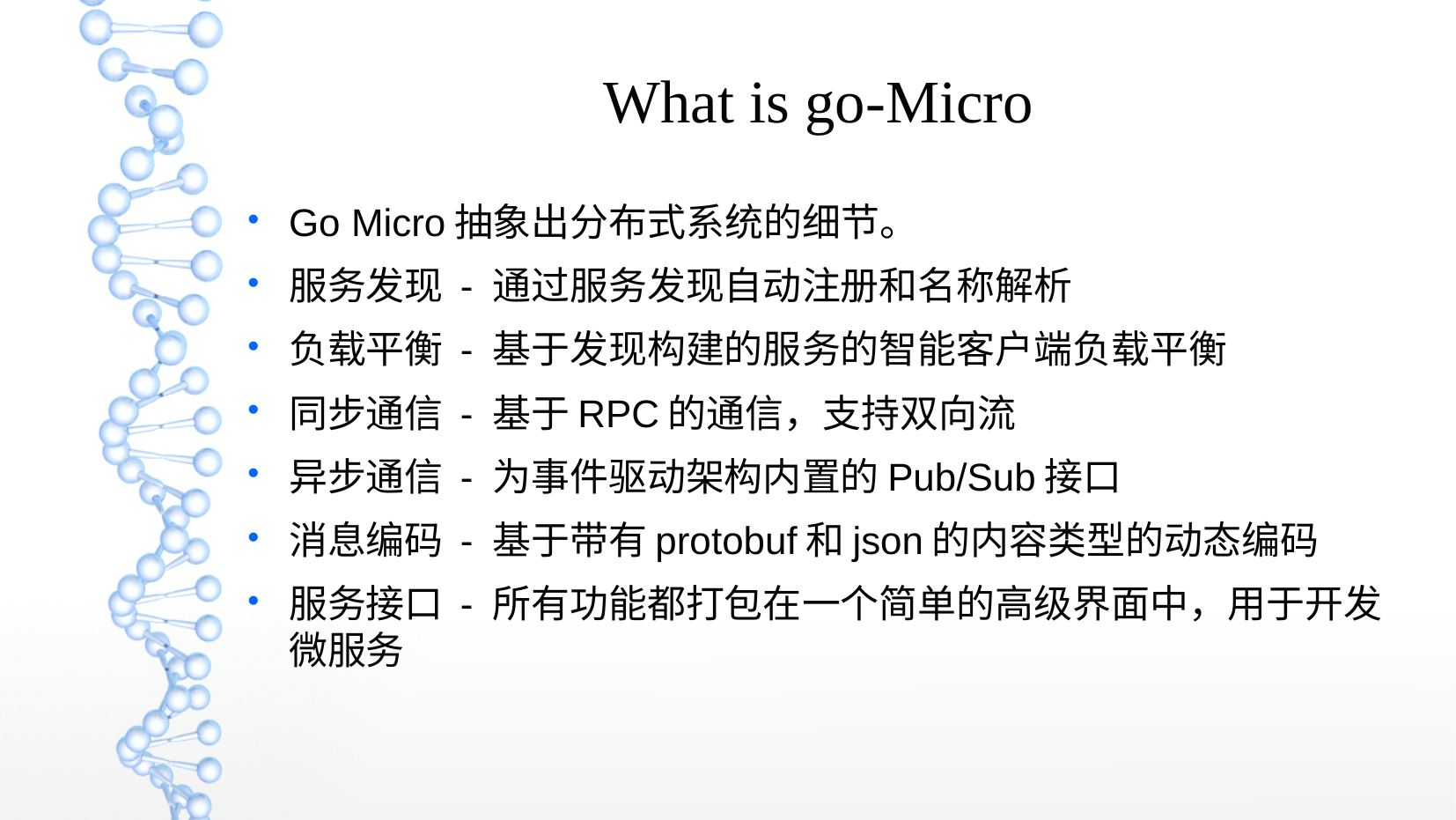

What is go-Micro
Go Micro抽象出分布式系统的细节。
服务发现 - 通过服务发现自动注册和名称解析
负载平衡 - 基于发现构建的服务的智能客户端负载平衡
同步通信 - 基于RPC的通信，支持双向流
异步通信 - 为事件驱动架构内置的Pub/Sub接口
消息编码 - 基于带有protobuf和json的内容类型的动态编码
服务接口 - 所有功能都打包在一个简单的高级界面中，用于开发微服务